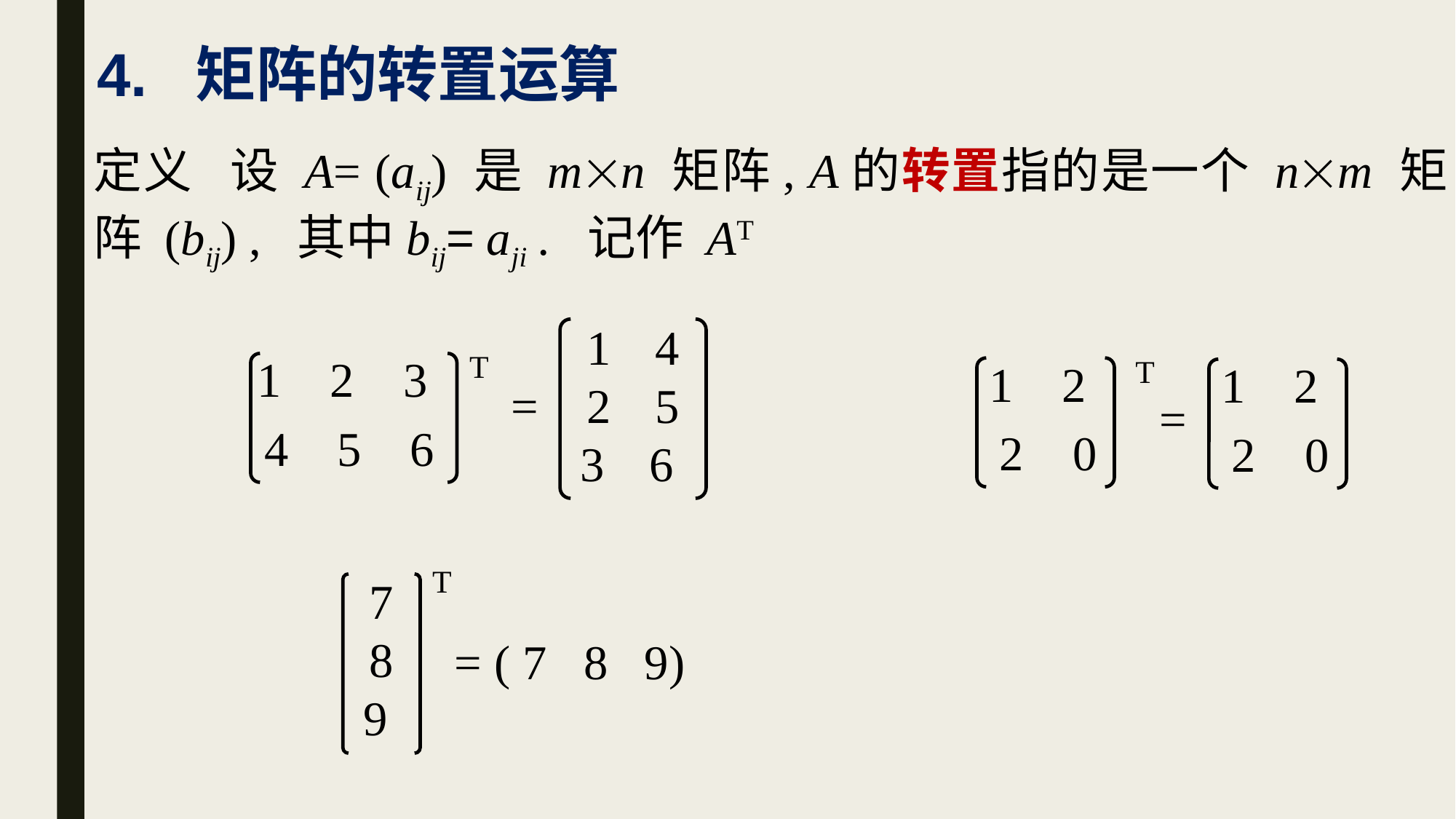

# 4.  矩阵的转置运算
定义   设 A= (aij) 是 m×n 矩阵, A的转置指的是一个 n×m 矩阵 (bij) ,  其中bij= aji .  记作 AT
1
2
3
4
5
6

T
T
1    2    3
1    2
1    2

=
=
4    5    6
2    0
2    0
T
7
8
9

= ( 7   8   9)